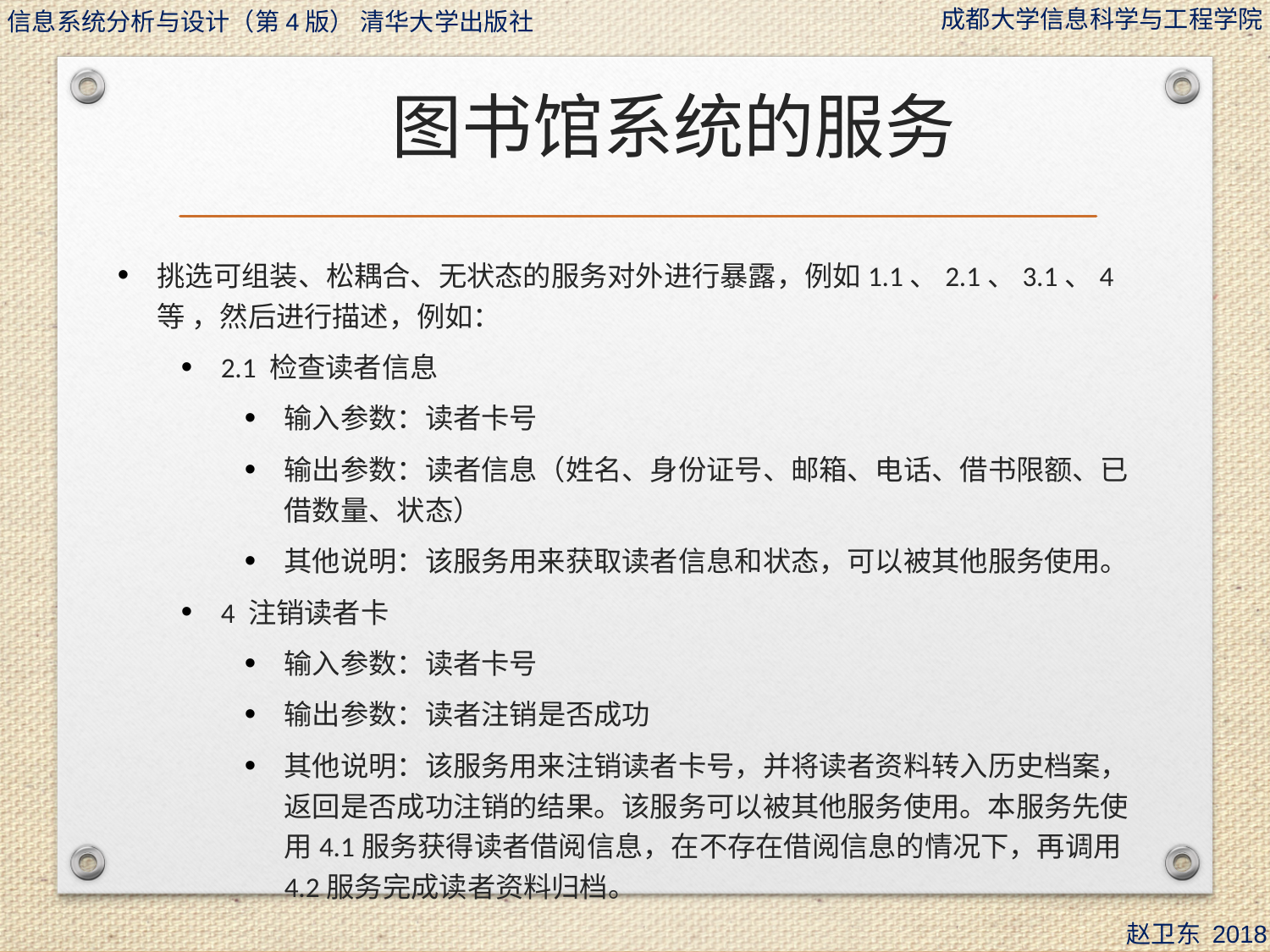

# 图书馆系统的服务
挑选可组装、松耦合、无状态的服务对外进行暴露，例如1.1、2.1、3.1、4等 ，然后进行描述，例如：
2.1 检查读者信息
输入参数：读者卡号
输出参数：读者信息（姓名、身份证号、邮箱、电话、借书限额、已借数量、状态）
其他说明：该服务用来获取读者信息和状态，可以被其他服务使用。
4 注销读者卡
输入参数：读者卡号
输出参数：读者注销是否成功
其他说明：该服务用来注销读者卡号，并将读者资料转入历史档案，返回是否成功注销的结果。该服务可以被其他服务使用。本服务先使用4.1服务获得读者借阅信息，在不存在借阅信息的情况下，再调用4.2服务完成读者资料归档。